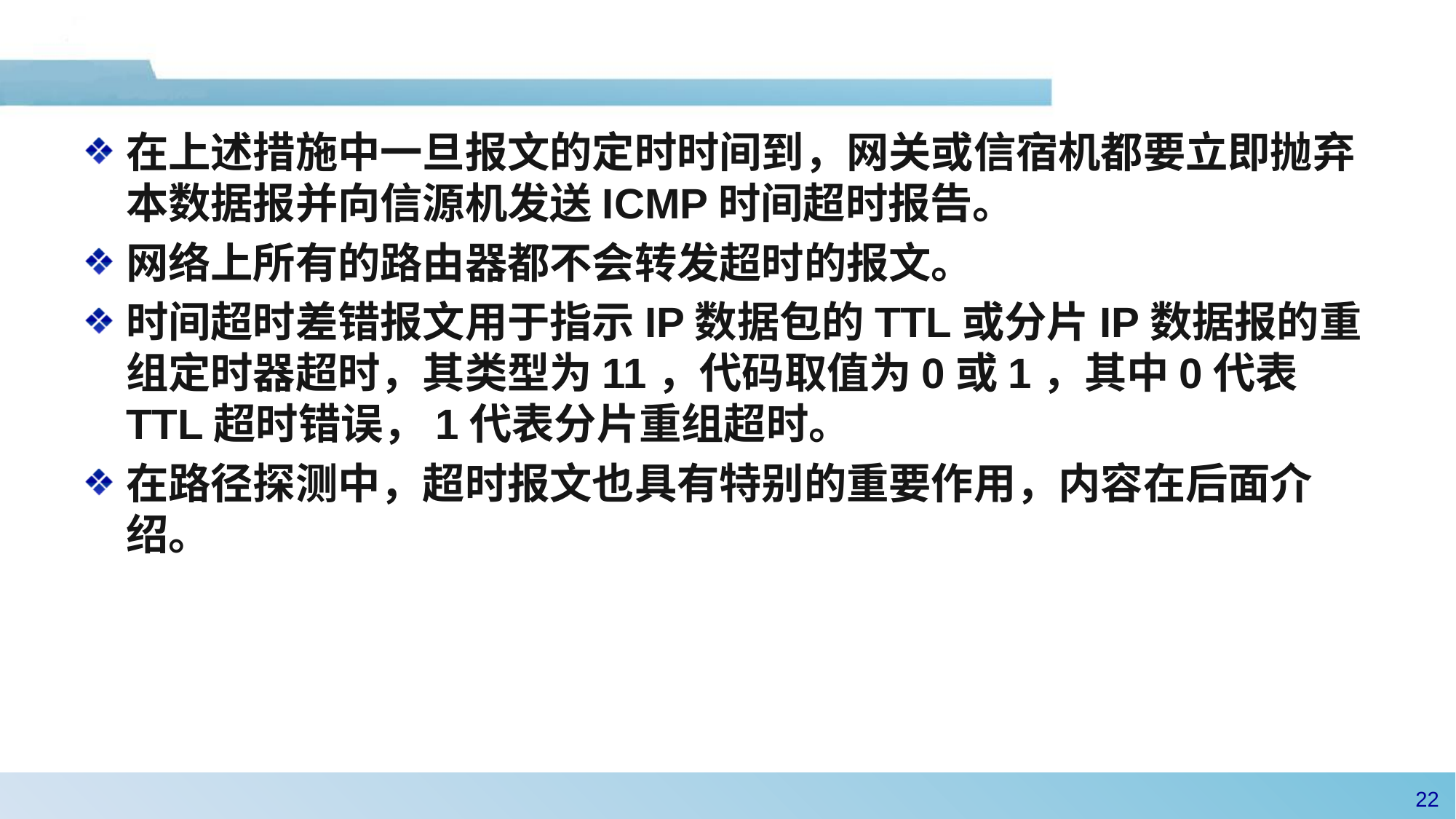

在上述措施中一旦报文的定时时间到，网关或信宿机都要立即抛弃本数据报并向信源机发送ICMP时间超时报告。
网络上所有的路由器都不会转发超时的报文。
时间超时差错报文用于指示IP数据包的TTL或分片IP数据报的重组定时器超时，其类型为11，代码取值为0或1，其中0代表TTL超时错误，1代表分片重组超时。
在路径探测中，超时报文也具有特别的重要作用，内容在后面介绍。
22